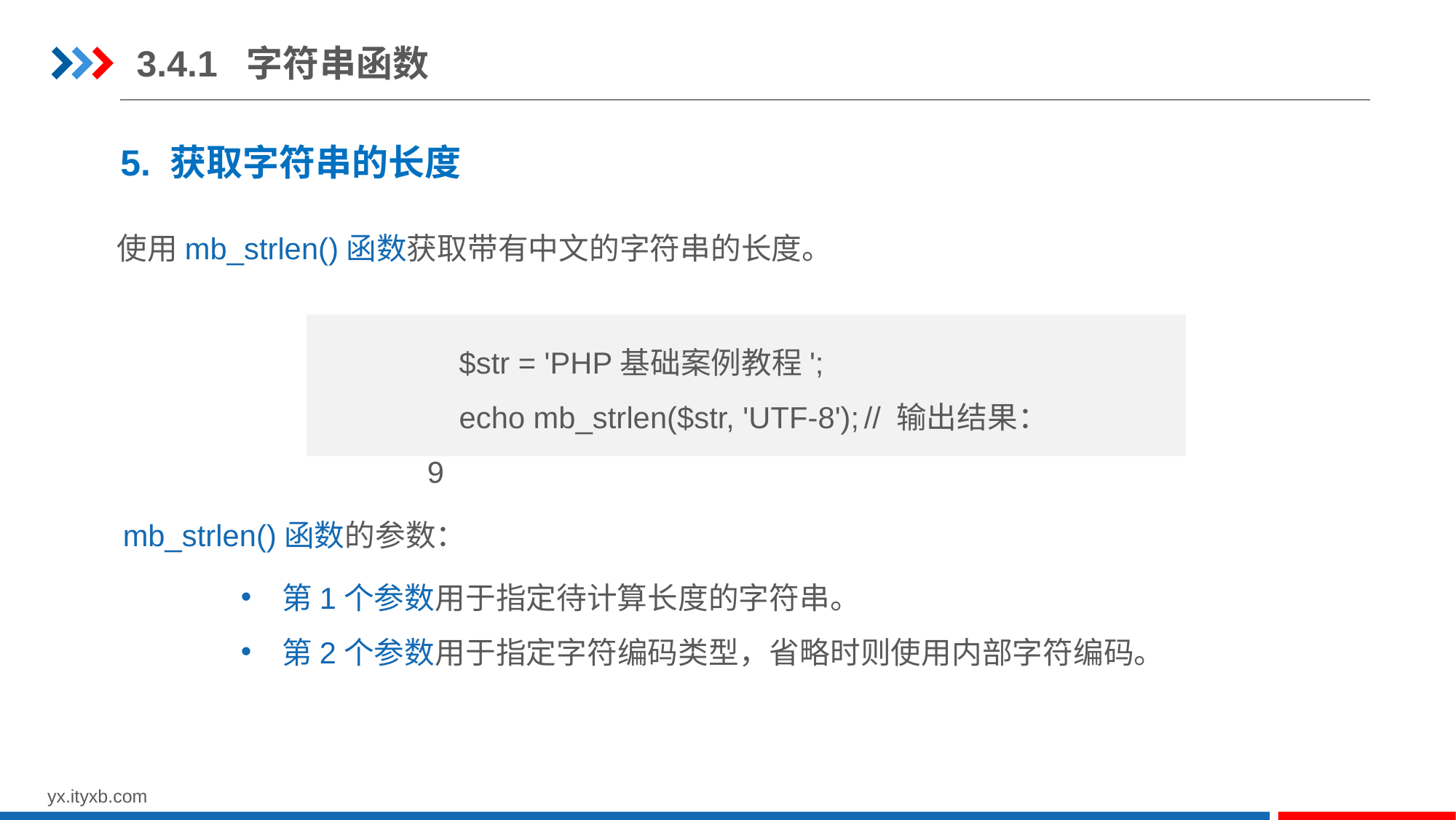

3.4.1  字符串函数
5. 获取字符串的长度
使用mb_strlen()函数获取带有中文的字符串的长度。

$str = 'PHP基础案例教程';
echo mb_strlen($str, 'UTF-8');	// 输出结果：9
mb_strlen()函数的参数：
第1个参数用于指定待计算长度的字符串。
第2个参数用于指定字符编码类型，省略时则使用内部字符编码。